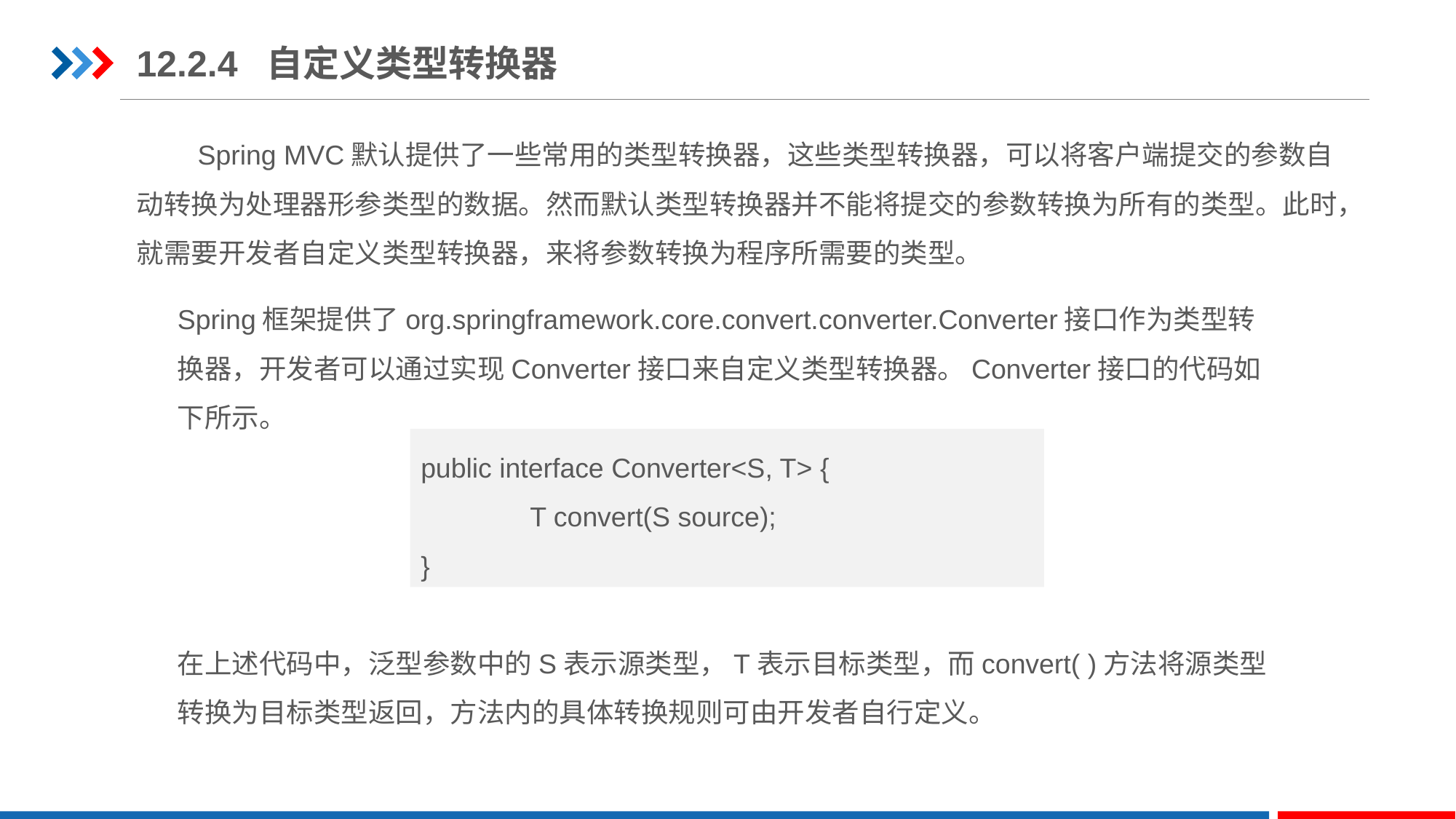

12.2.4  自定义类型转换器
        Spring MVC默认提供了一些常用的类型转换器，这些类型转换器，可以将客户端提交的参数自动转换为处理器形参类型的数据。然而默认类型转换器并不能将提交的参数转换为所有的类型。此时，就需要开发者自定义类型转换器，来将参数转换为程序所需要的类型。
Spring框架提供了org.springframework.core.convert.converter.Converter接口作为类型转换器，开发者可以通过实现Converter接口来自定义类型转换器。Converter接口的代码如下所示。

在上述代码中，泛型参数中的S表示源类型，T表示目标类型，而convert( )方法将源类型转换为目标类型返回，方法内的具体转换规则可由开发者自行定义。
public interface Converter<S, T> {
	T convert(S source);
}